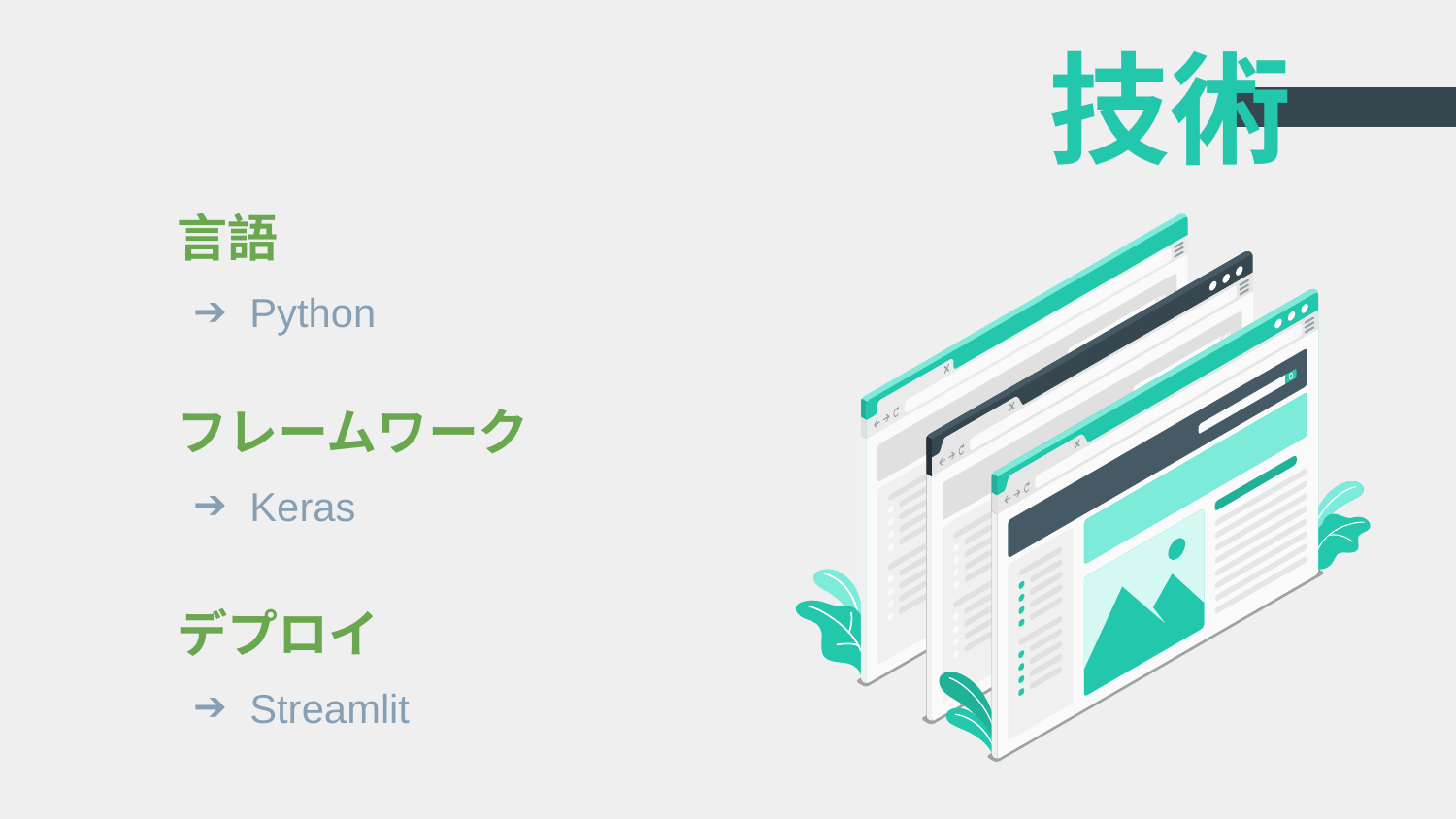

# 技術
言語

Python
フレームワーク
Keras
デプロイ
Streamlit